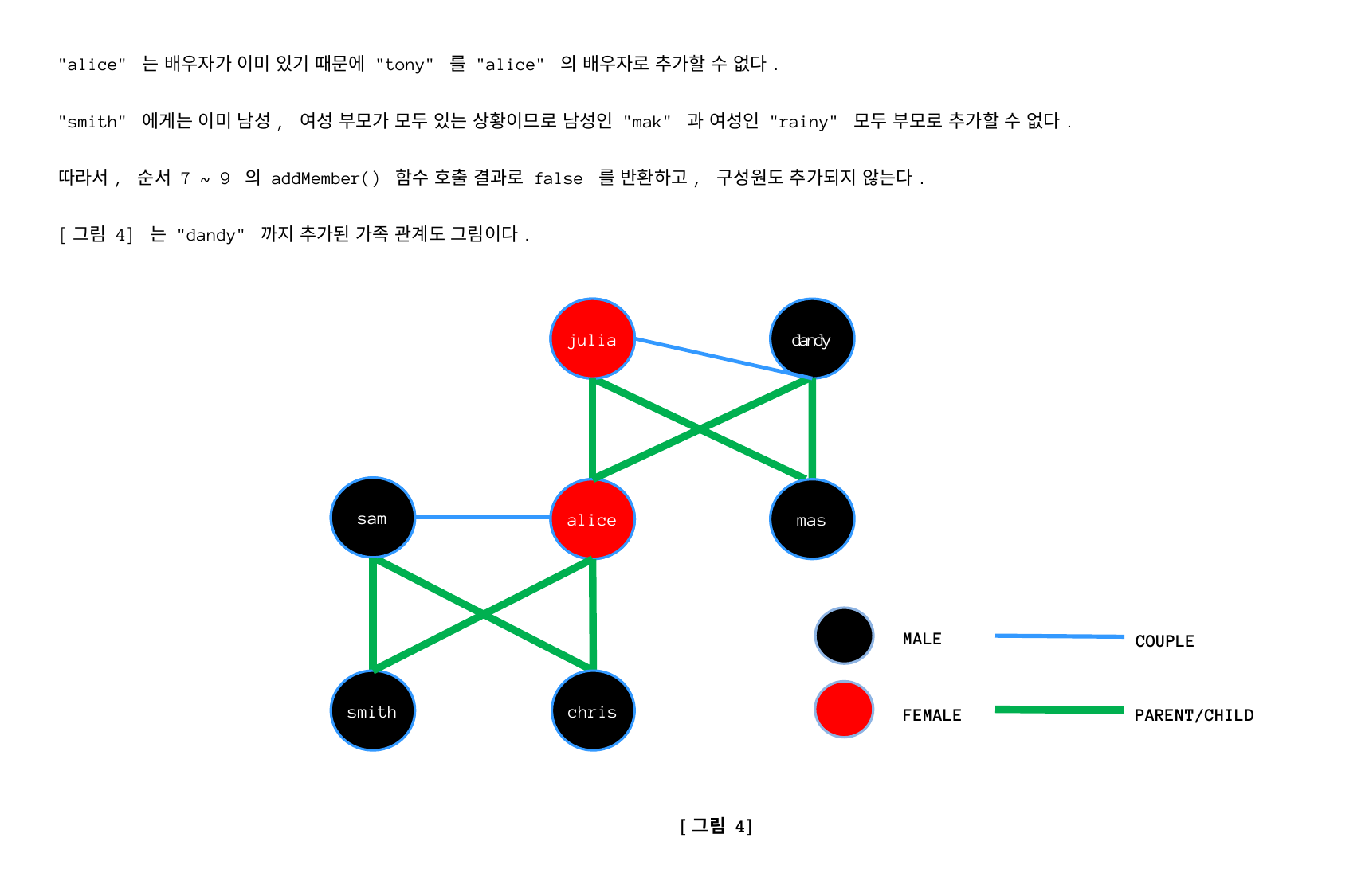

"alice" 는 배우자가 이미 있기 때문에 "tony" 를 "alice" 의 배우자로 추가할 수 없다.

"smith" 에게는 이미 남성, 여성 부모가 모두 있는 상황이므로 남성인 "mak" 과 여성인 "rainy" 모두 부모로 추가할 수 없다.

따라서, 순서 7 ~ 9 의 addMember() 함수 호출 결과로 false 를 반환하고, 구성원도 추가되지 않는다.

[그림 4] 는 "dandy" 까지 추가된 가족 관계도 그림이다.
dandy
sam
julia
sam
sam
mas
smith
alice

MALE
COUPLE

FEMALE
PARENT/CHILD
smith
chris
[그림 4]